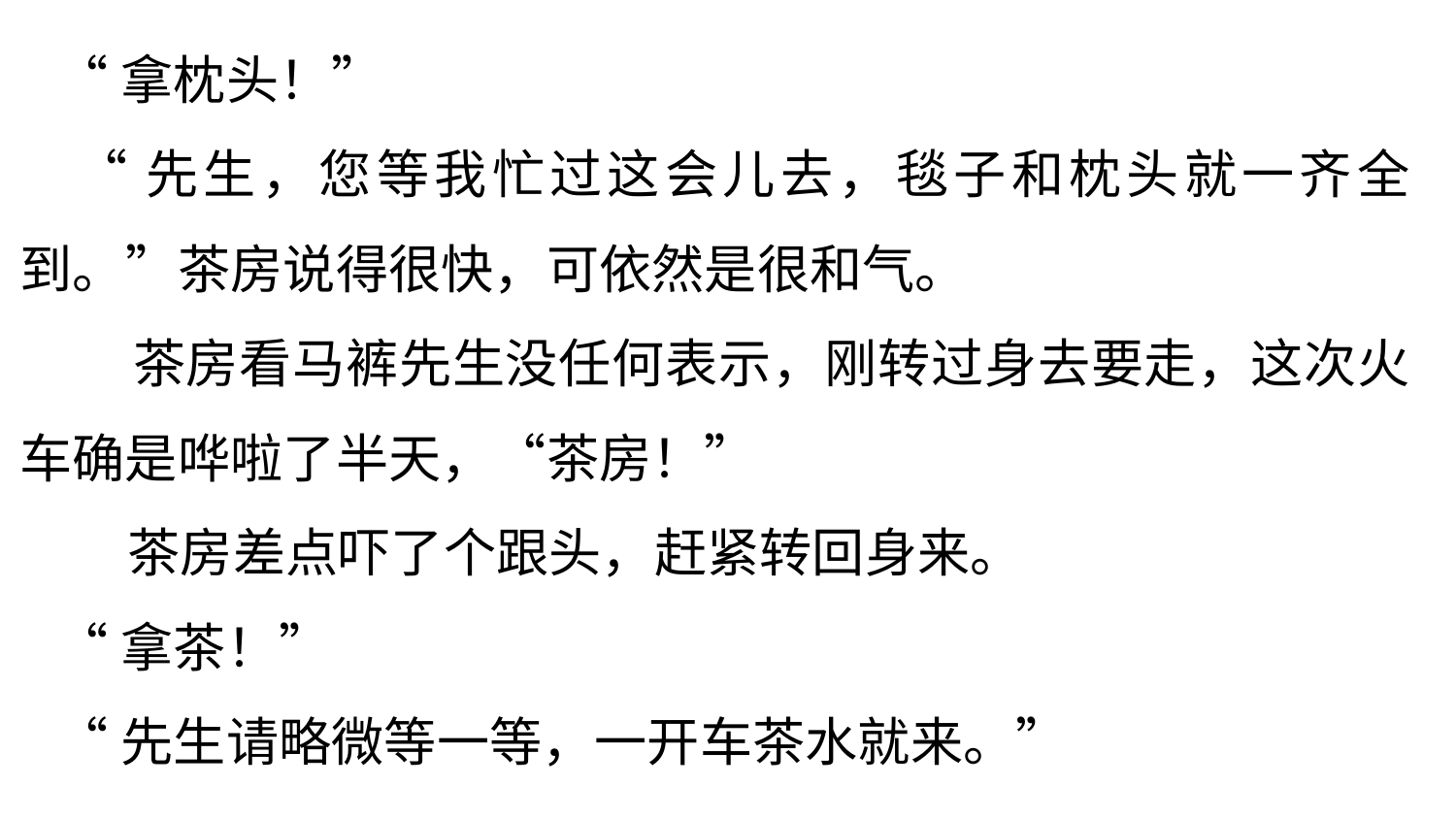

“拿枕头！”
   “先生，您等我忙过这会儿去，毯子和枕头就一齐全到。”茶房说得很快，可依然是很和气。
        茶房看马裤先生没任何表示，刚转过身去要走，这次火车确是哗啦了半天，“茶房！”
        茶房差点吓了个跟头，赶紧转回身来。
   “拿茶！”
   “先生请略微等一等，一开车茶水就来。”